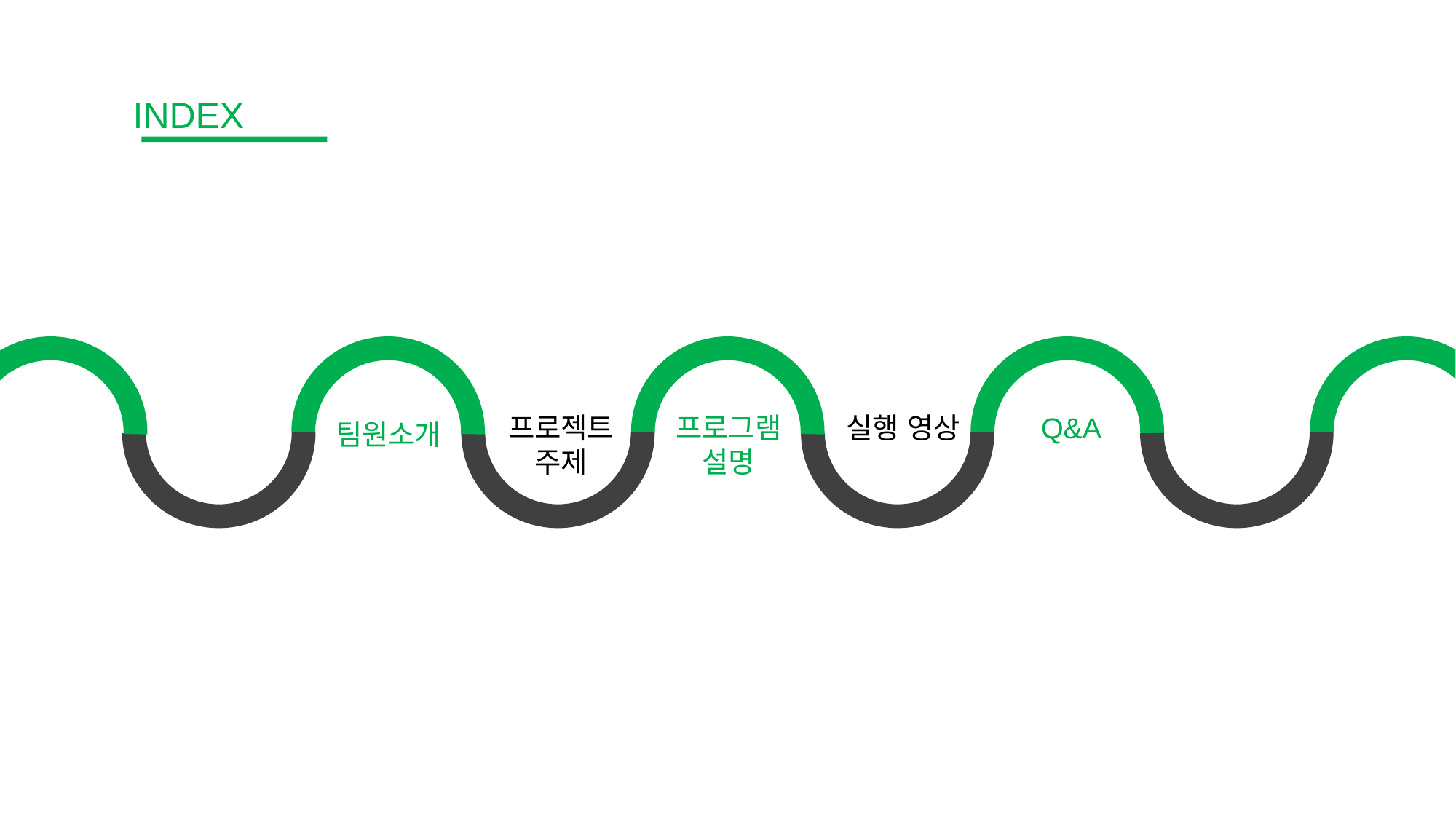

INDEX

실행 영상
프로젝트
주제
프로그램
설명
Q&A
팀원소개